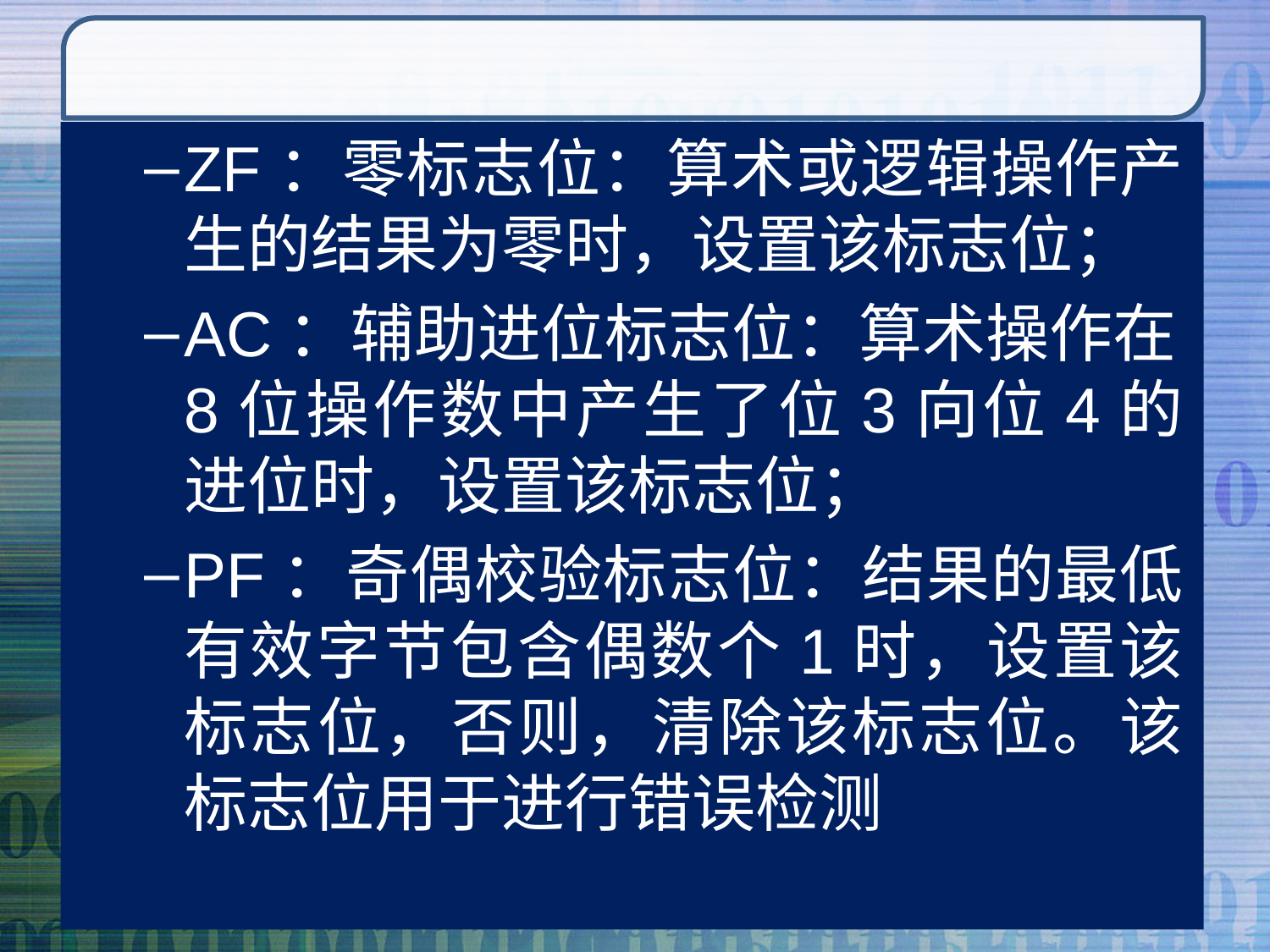

#
ZF：零标志位：算术或逻辑操作产生的结果为零时，设置该标志位；
AC：辅助进位标志位：算术操作在8位操作数中产生了位3向位4的进位时，设置该标志位；
PF：奇偶校验标志位：结果的最低有效字节包含偶数个1时，设置该标志位，否则，清除该标志位。该标志位用于进行错误检测